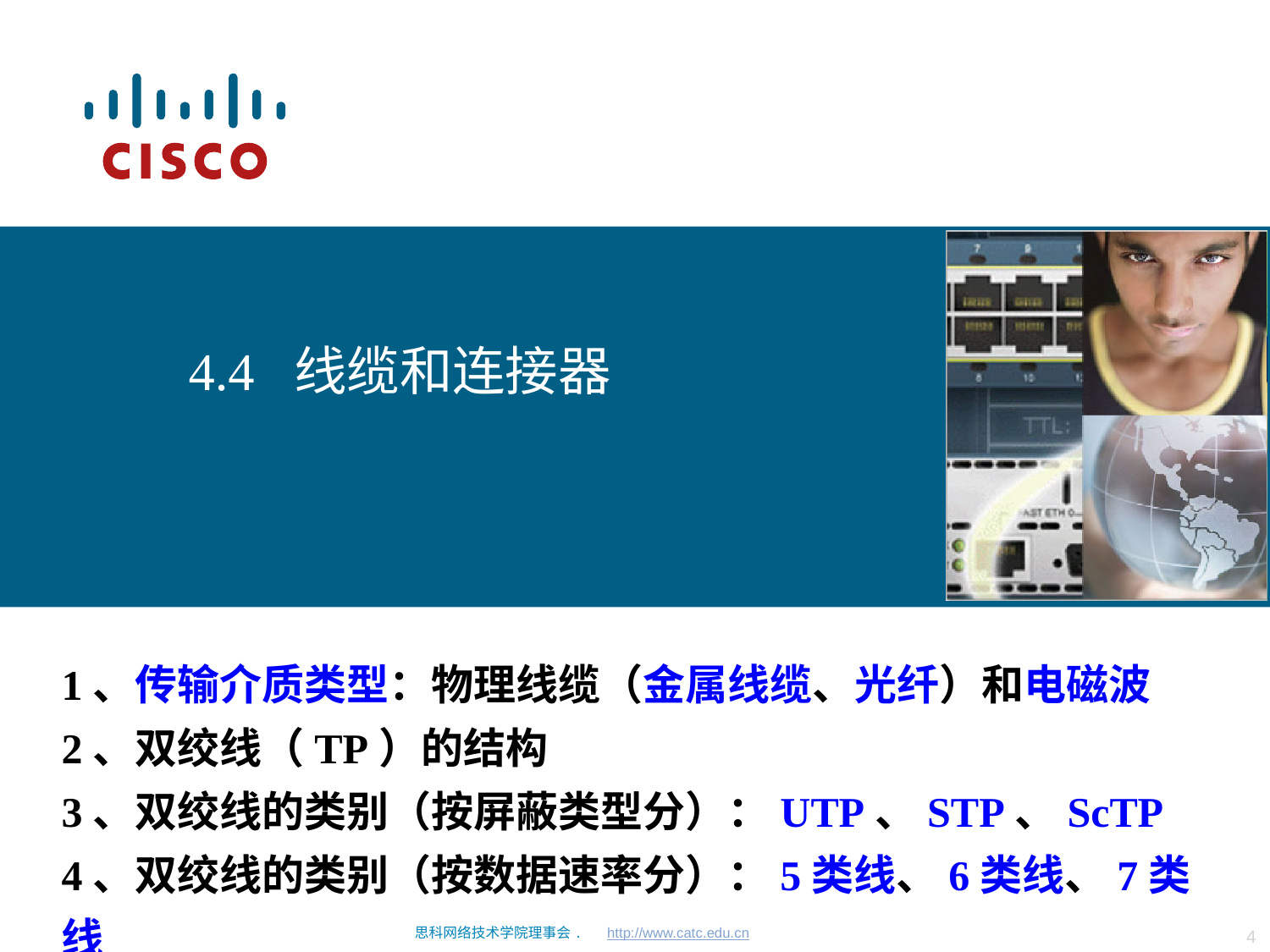

4.4  线缆和连接器
1、传输介质类型：物理线缆（金属线缆、光纤）和电磁波
2、双绞线（TP）的结构
3、双绞线的类别（按屏蔽类型分）：UTP、STP、ScTP
4、双绞线的类别（按数据速率分）：5类线、6类线、7类线